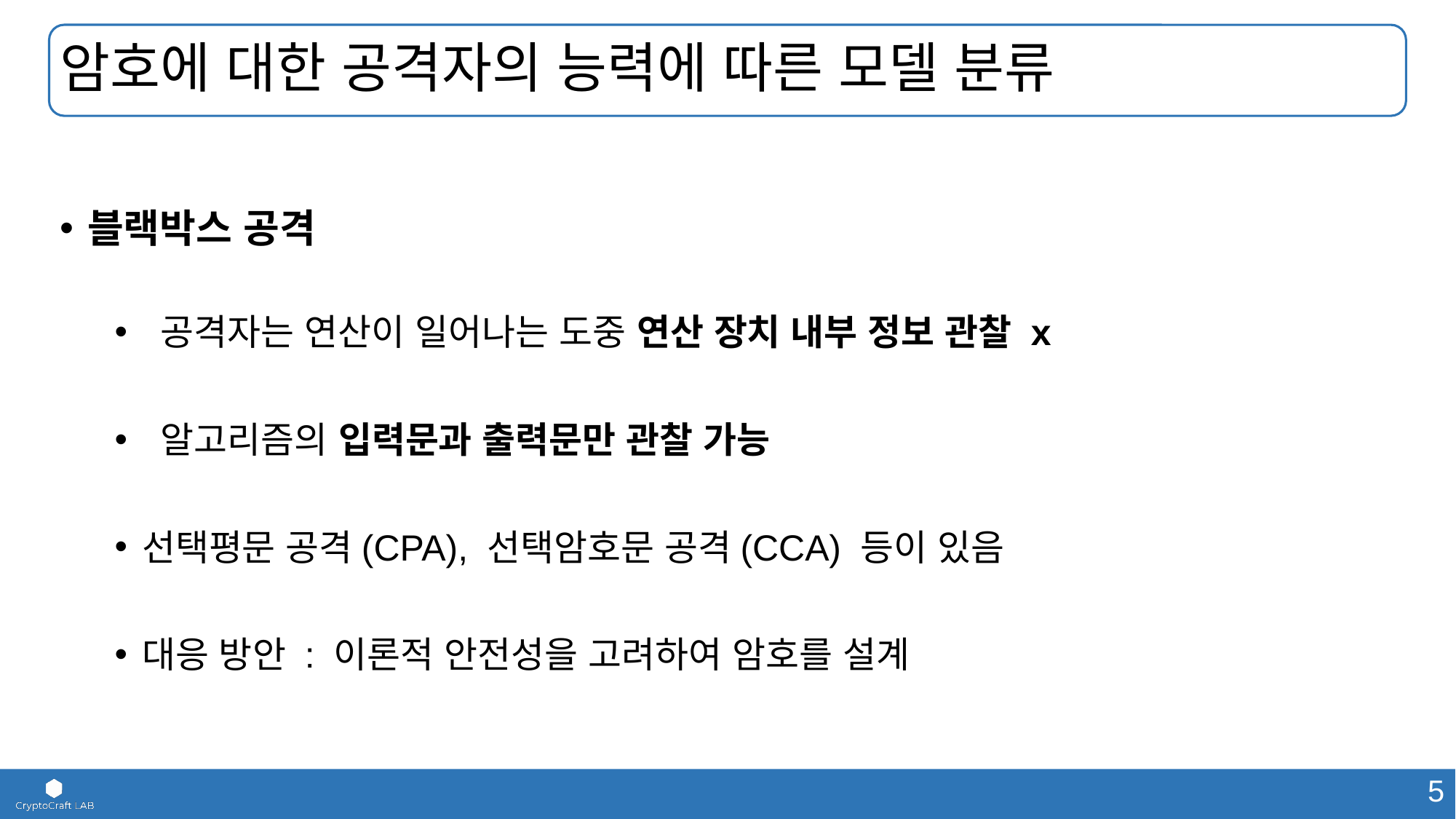

# 암호에 대한 공격자의 능력에 따른 모델 분류

블랙박스 공격

 공격자는 연산이 일어나는 도중 연산 장치 내부 정보 관찰 x

 알고리즘의 입력문과 출력문만 관찰 가능

선택평문 공격(CPA), 선택암호문 공격(CCA) 등이 있음

대응 방안 : 이론적 안전성을 고려하여 암호를 설계